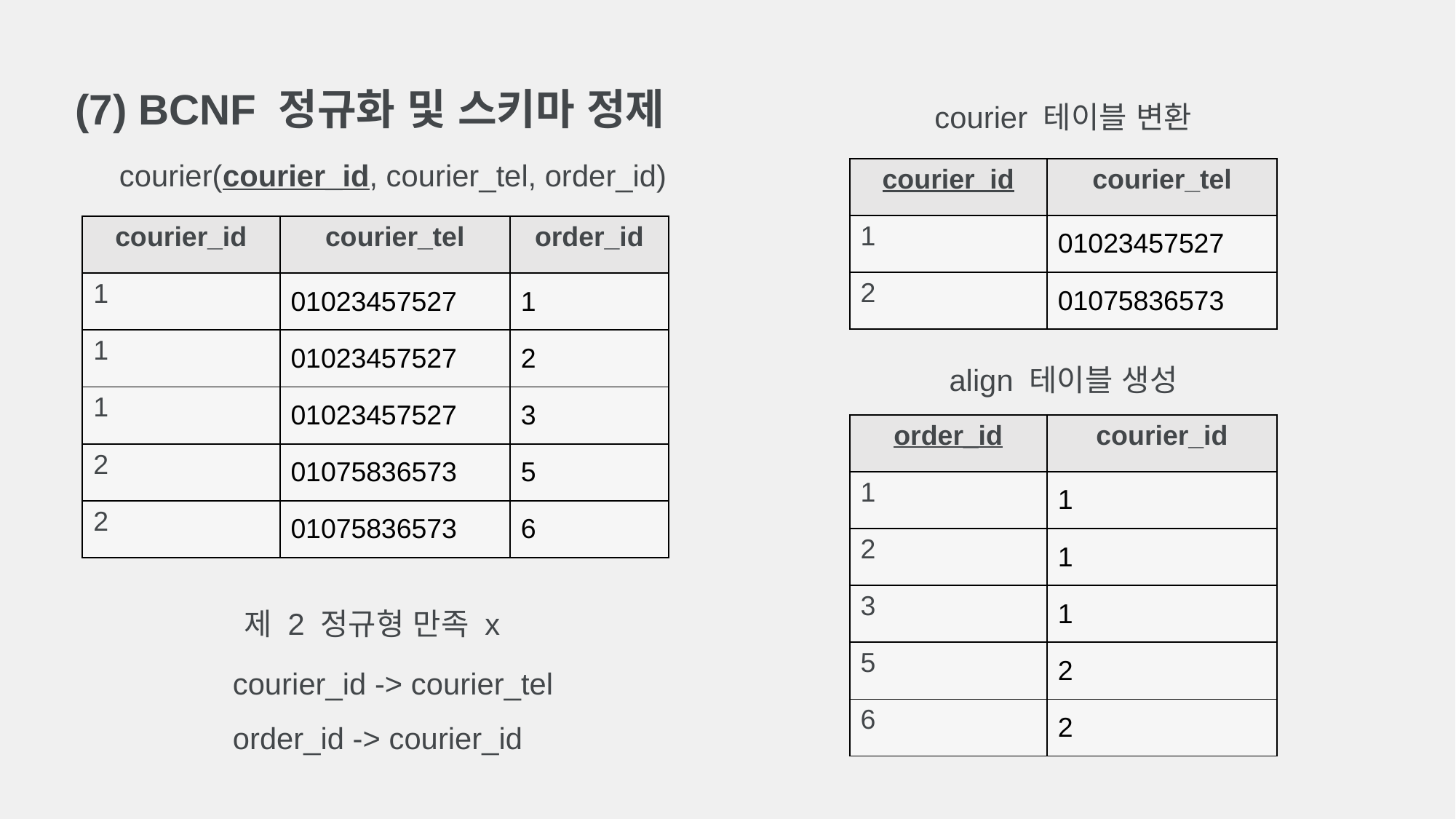

courier 테이블 변환
(7) BCNF 정규화 및 스키마 정제
courier(courier_id, courier_tel, order_id)
| courier\_id | courier\_tel |
| --- | --- |
| 1 | 01023457527 |
| 2 | 01075836573 |
| courier\_id | courier\_tel | order\_id |
| --- | --- | --- |
| 1 | 01023457527 | 1 |
| 1 | 01023457527 | 2 |
| 1 | 01023457527 | 3 |
| 2 | 01075836573 | 5 |
| 2 | 01075836573 | 6 |
align 테이블 생성
| order\_id | courier\_id |
| --- | --- |
| 1 | 1 |
| 2 | 1 |
| 3 | 1 |
| 5 | 2 |
| 6 | 2 |
제 2 정규형 만족 x
courier_id -> courier_tel
order_id -> courier_id